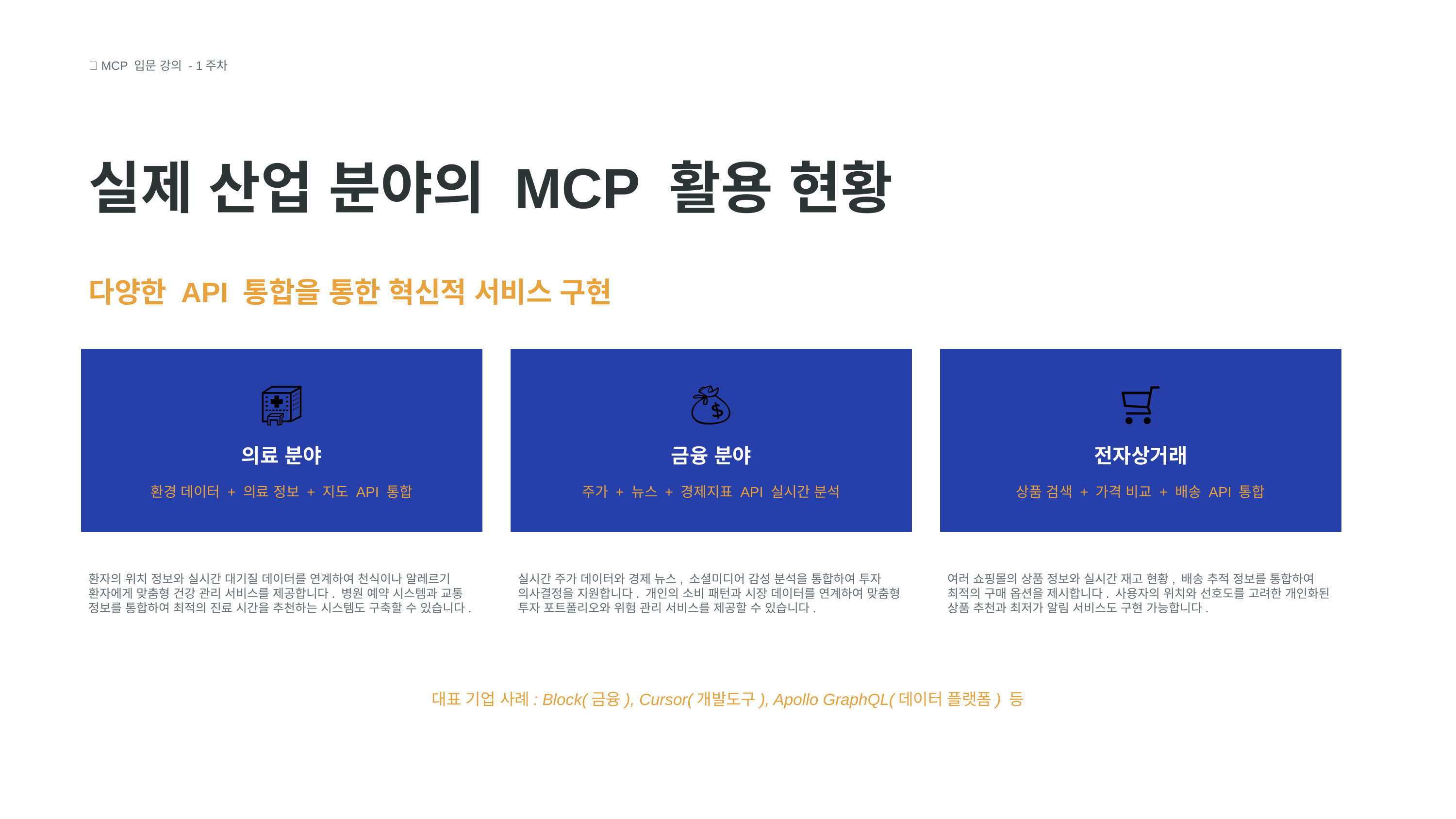

🧩 MCP 입문 강의 - 1주차
실제 산업 분야의 MCP 활용 현황
다양한 API 통합을 통한 혁신적 서비스 구현

🏥
💰
🛒
의료 분야
금융 분야
전자상거래
환경 데이터 + 의료 정보 + 지도 API 통합
주가 + 뉴스 + 경제지표 API 실시간 분석
상품 검색 + 가격 비교 + 배송 API 통합
환자의 위치 정보와 실시간 대기질 데이터를 연계하여 천식이나 알레르기 환자에게 맞춤형 건강 관리 서비스를 제공합니다. 병원 예약 시스템과 교통 정보를 통합하여 최적의 진료 시간을 추천하는 시스템도 구축할 수 있습니다.
실시간 주가 데이터와 경제 뉴스, 소셜미디어 감성 분석을 통합하여 투자 의사결정을 지원합니다. 개인의 소비 패턴과 시장 데이터를 연계하여 맞춤형 투자 포트폴리오와 위험 관리 서비스를 제공할 수 있습니다.
여러 쇼핑몰의 상품 정보와 실시간 재고 현황, 배송 추적 정보를 통합하여 최적의 구매 옵션을 제시합니다. 사용자의 위치와 선호도를 고려한 개인화된 상품 추천과 최저가 알림 서비스도 구현 가능합니다.
대표 기업 사례: Block(금융), Cursor(개발도구), Apollo GraphQL(데이터 플랫폼) 등